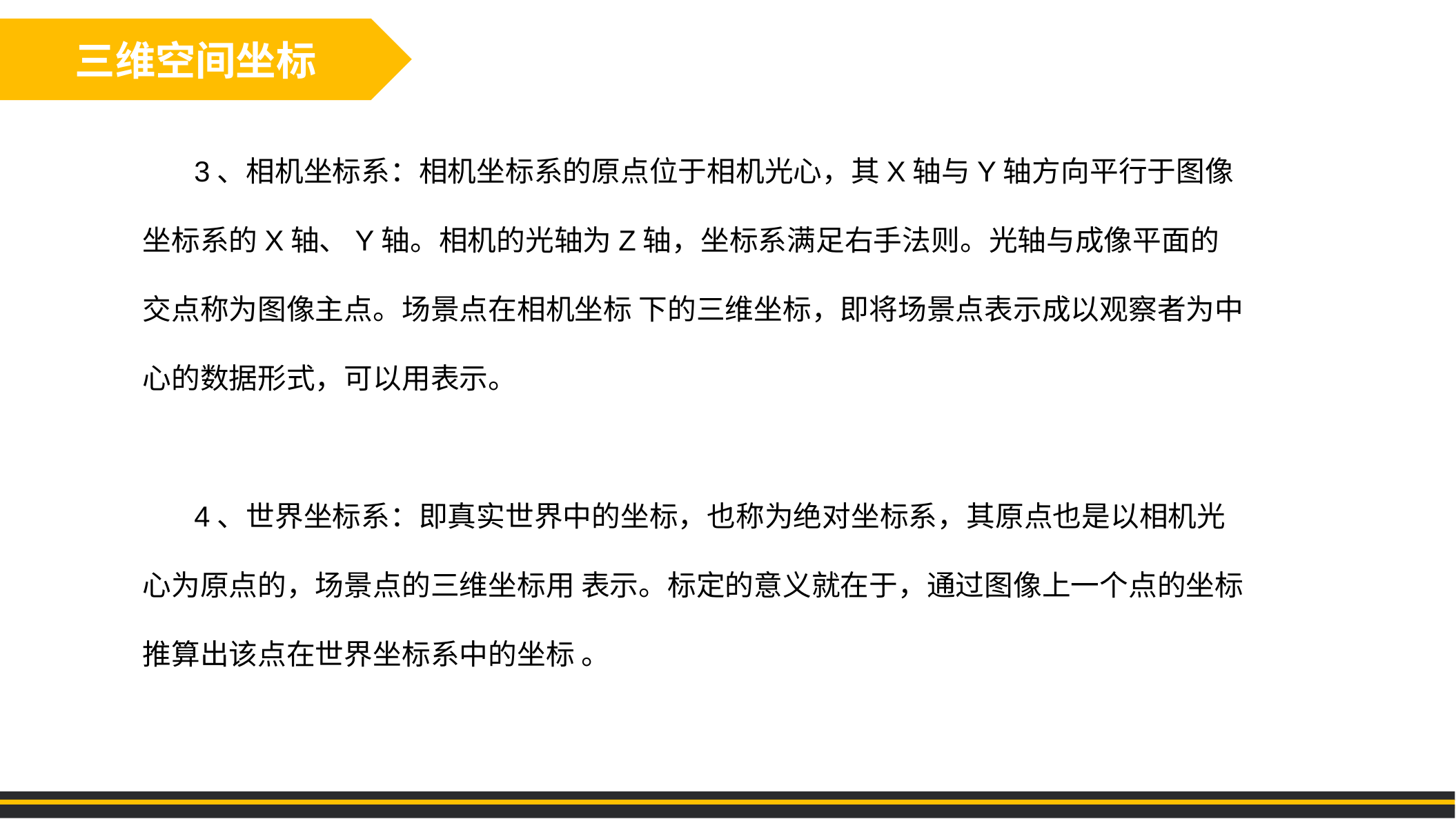

三维空间坐标
3、相机坐标系：相机坐标系的原点位于相机光心，其X轴与Y轴方向平行于图像坐标系的X轴、Y轴。相机的光轴为Z轴，坐标系满足右手法则。光轴与成像平面的交点称为图像主点。场景点在相机坐标 下的三维坐标，即将场景点表示成以观察者为中心的数据形式，可以用表示。

4、世界坐标系：即真实世界中的坐标，也称为绝对坐标系，其原点也是以相机光心为原点的，场景点的三维坐标用 表示。标定的意义就在于，通过图像上一个点的坐标 推算出该点在世界坐标系中的坐标 。